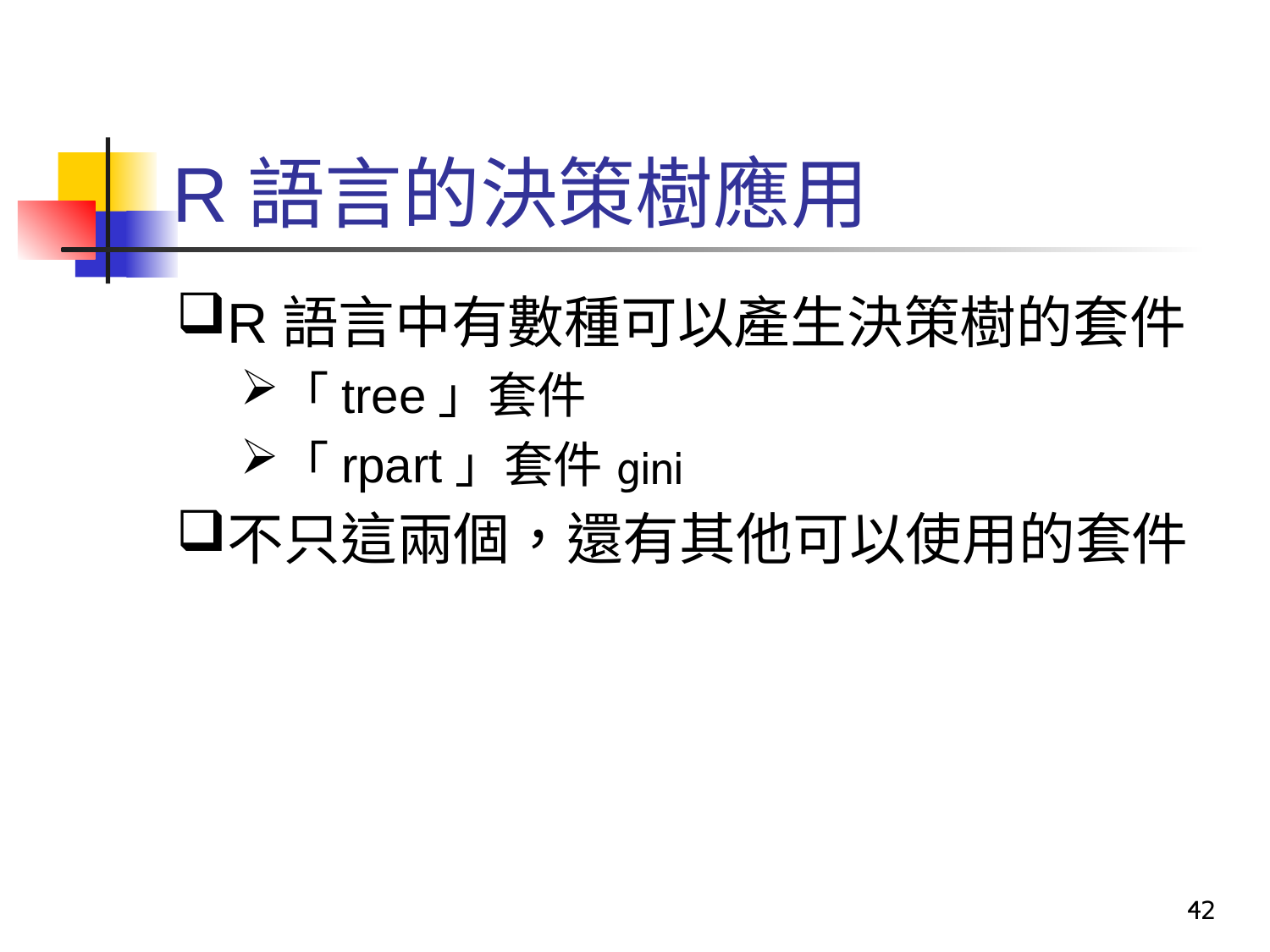

# R語言的決策樹應用
R語言中有數種可以產生決策樹的套件
「tree」套件
「rpart」套件
不只這兩個，還有其他可以使用的套件
gini
42